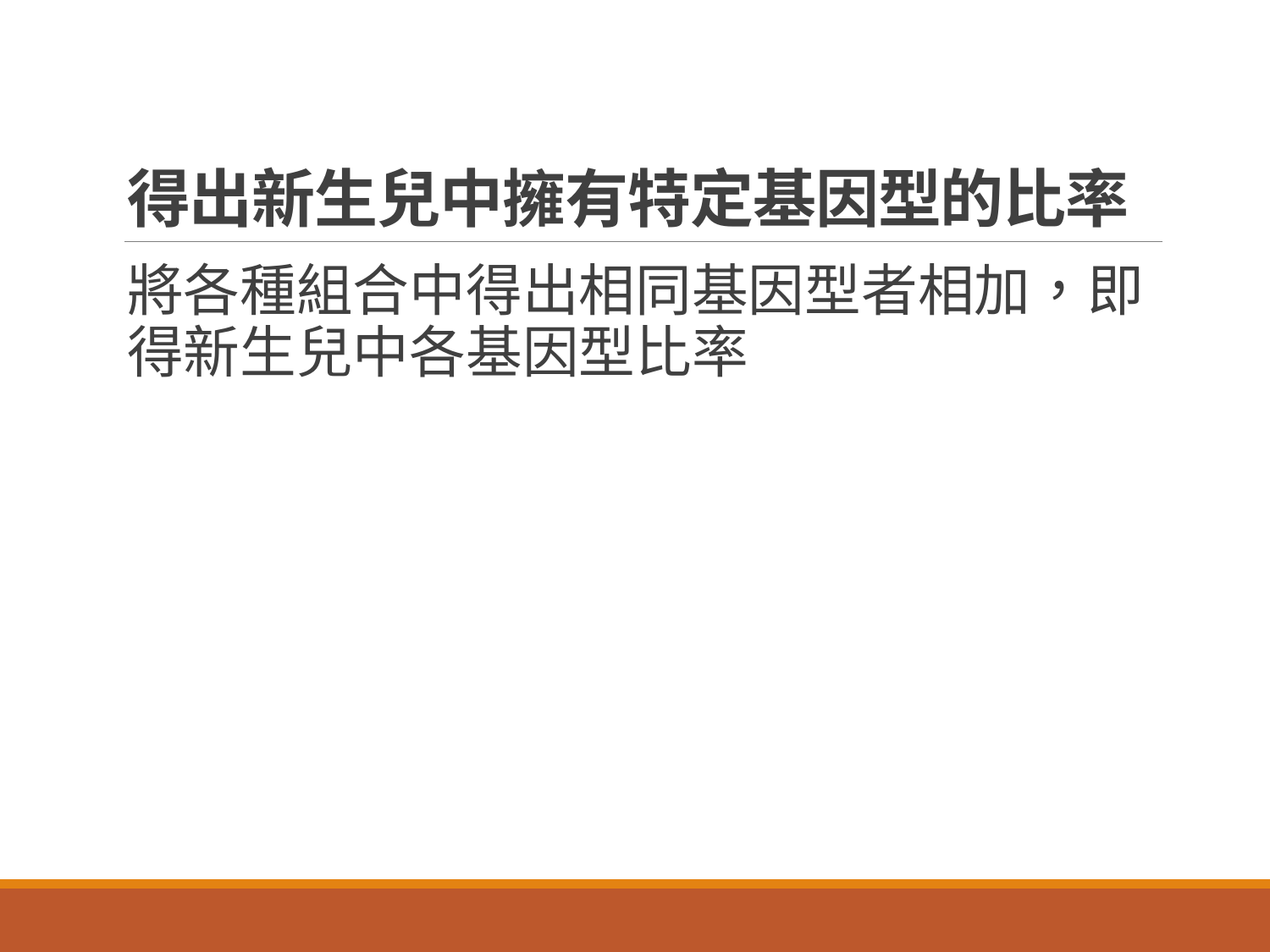

# 得出新生兒中擁有特定基因型的比率
將各種組合中得出相同基因型者相加，即得新生兒中各基因型比率